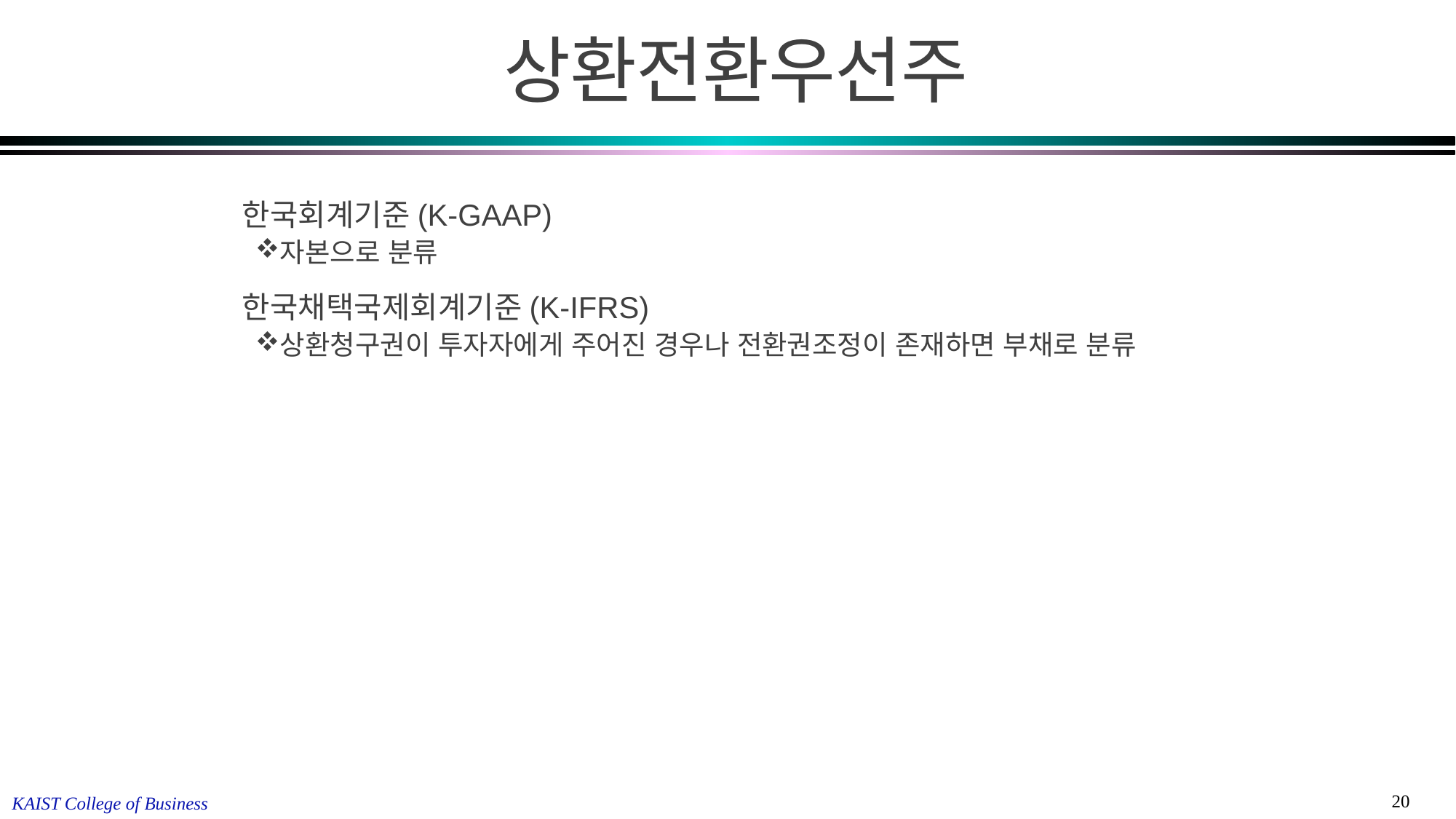

상환전환우선주
한국회계기준(K-GAAP)
자본으로 분류
한국채택국제회계기준(K-IFRS)
상환청구권이 투자자에게 주어진 경우나 전환권조정이 존재하면 부채로 분류